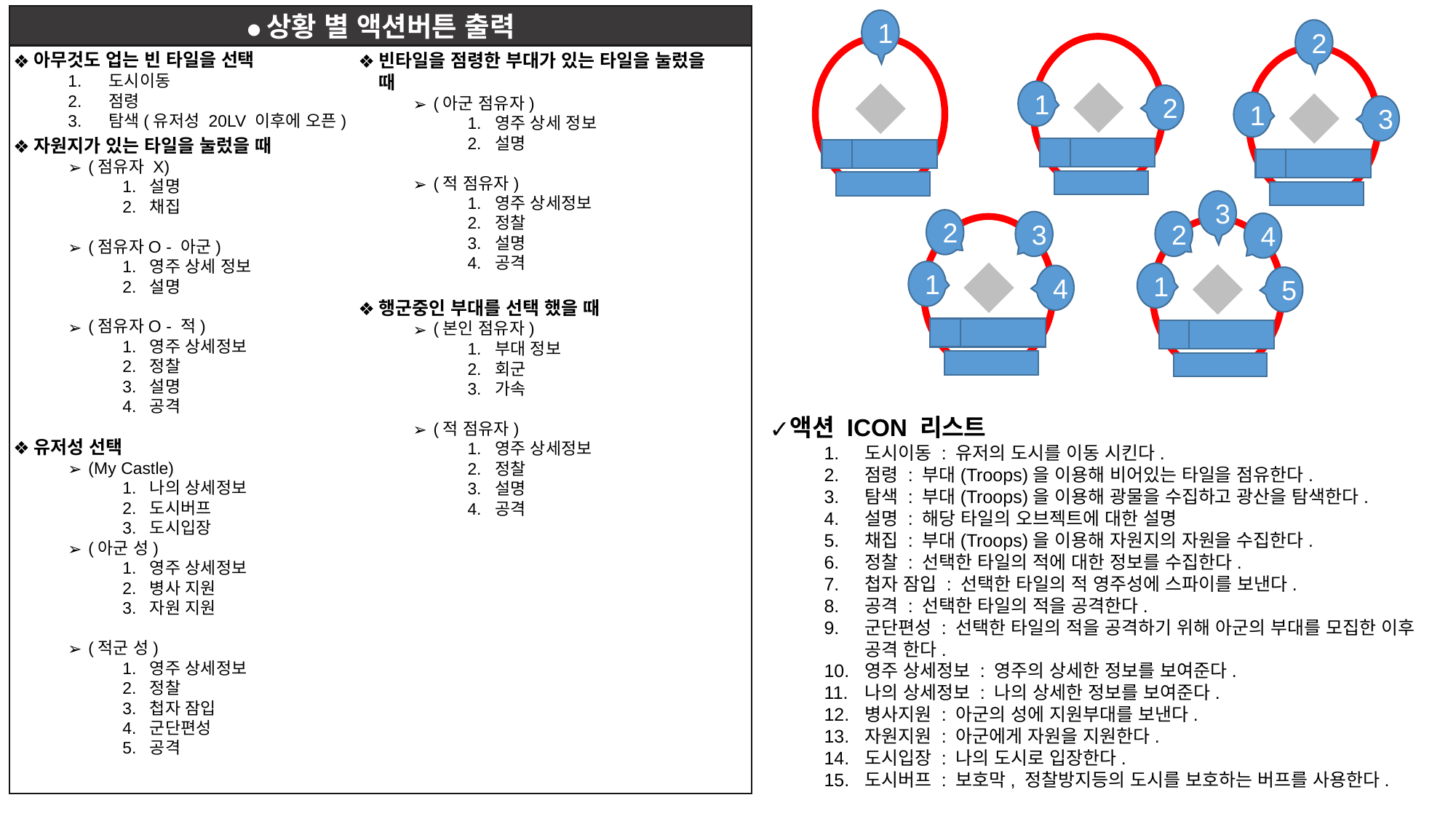

상황 별 액션버튼 출력
1

2

1

3

1

2

아무것도 업는 빈 타일을 선택
도시이동
점령
탐색(유저성 20LV 이후에 오픈)
빈타일을 점령한 부대가 있는 타일을 눌렀을 때
(아군 점유자)
영주 상세 정보
설명

(적 점유자)
영주 상세정보
정찰
설명
공격

자원지가 있는 타일을 눌렀을 때
(점유자 X)
설명
채집

(점유자O - 아군)
영주 상세 정보
설명

(점유자O - 적)
영주 상세정보
정찰
설명
공격
3
2
4

1

5

2
3

1

4

행군중인 부대를 선택 했을 때
(본인 점유자)
부대 정보
회군
가속

(적 점유자)
영주 상세정보
정찰
설명
공격
액션 ICON 리스트
도시이동 : 유저의 도시를 이동 시킨다.
점령 : 부대(Troops)을 이용해 비어있는 타일을 점유한다.
탐색 : 부대(Troops)을 이용해 광물을 수집하고 광산을 탐색한다.
설명 : 해당 타일의 오브젝트에 대한 설명
채집 : 부대(Troops)을 이용해 자원지의 자원을 수집한다.
정찰 : 선택한 타일의 적에 대한 정보를 수집한다.
첩자 잠입 : 선택한 타일의 적 영주성에 스파이를 보낸다.
공격 : 선택한 타일의 적을 공격한다.
군단편성 : 선택한 타일의 적을 공격하기 위해 아군의 부대를 모집한 이후 공격 한다.
영주 상세정보 : 영주의 상세한 정보를 보여준다.
나의 상세정보 : 나의 상세한 정보를 보여준다.
병사지원 : 아군의 성에 지원부대를 보낸다.
자원지원 : 아군에게 자원을 지원한다.
도시입장 : 나의 도시로 입장한다.
도시버프 : 보호막, 정찰방지등의 도시를 보호하는 버프를 사용한다.
유저성 선택
(My Castle)
나의 상세정보
도시버프
도시입장
(아군 성)
영주 상세정보
병사 지원
자원 지원

(적군 성)
영주 상세정보
정찰
첩자 잠입
군단편성
공격